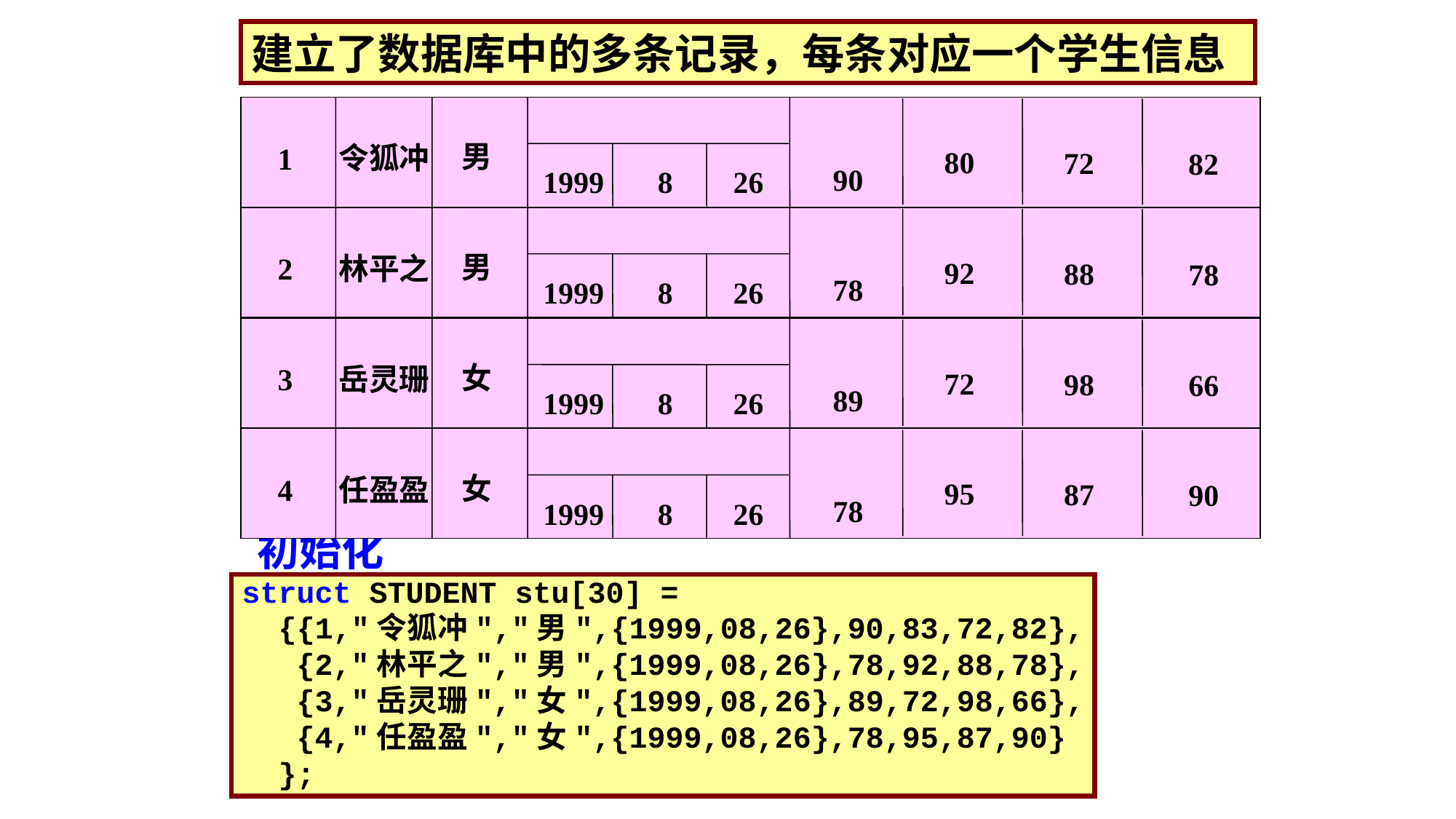

建立了数据库中的多条记录，每条对应一个学生信息

男
令狐冲
1

90
80
72
82

1999
8
26

男
林平之
2

78
92
88
78

1999
8
26

女
岳灵珊
3

89
72
98
66

1999
8
26

女
任盈盈
4

78
95
87
90

1999
8
26
初始化
struct STUDENT stu[30] =
  {{1,"令狐冲","男",{1999,08,26},90,83,72,82},
   {2,"林平之","男",{1999,08,26},78,92,88,78},
   {3,"岳灵珊","女",{1999,08,26},89,72,98,66},
   {4,"任盈盈","女",{1999,08,26},78,95,87,90}
  };